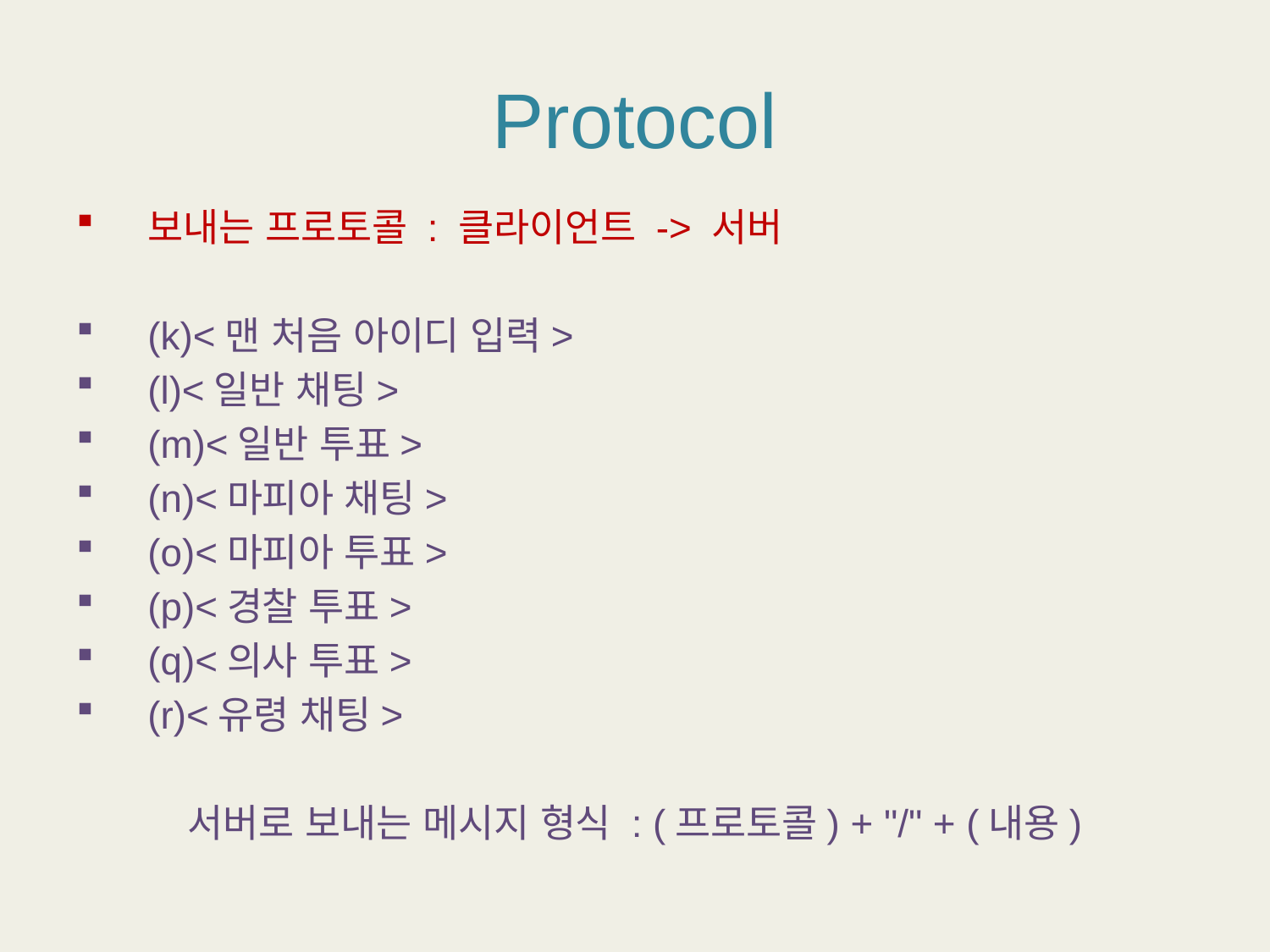

# Protocol
보내는 프로토콜 : 클라이언트 -> 서버

(k)<맨 처음 아이디 입력>
(l)<일반 채팅>
(m)<일반 투표>
(n)<마피아 채팅>
(o)<마피아 투표>
(p)<경찰 투표>
(q)<의사 투표>
(r)<유령 채팅>

서버로 보내는 메시지 형식 : (프로토콜) + "/" + (내용)